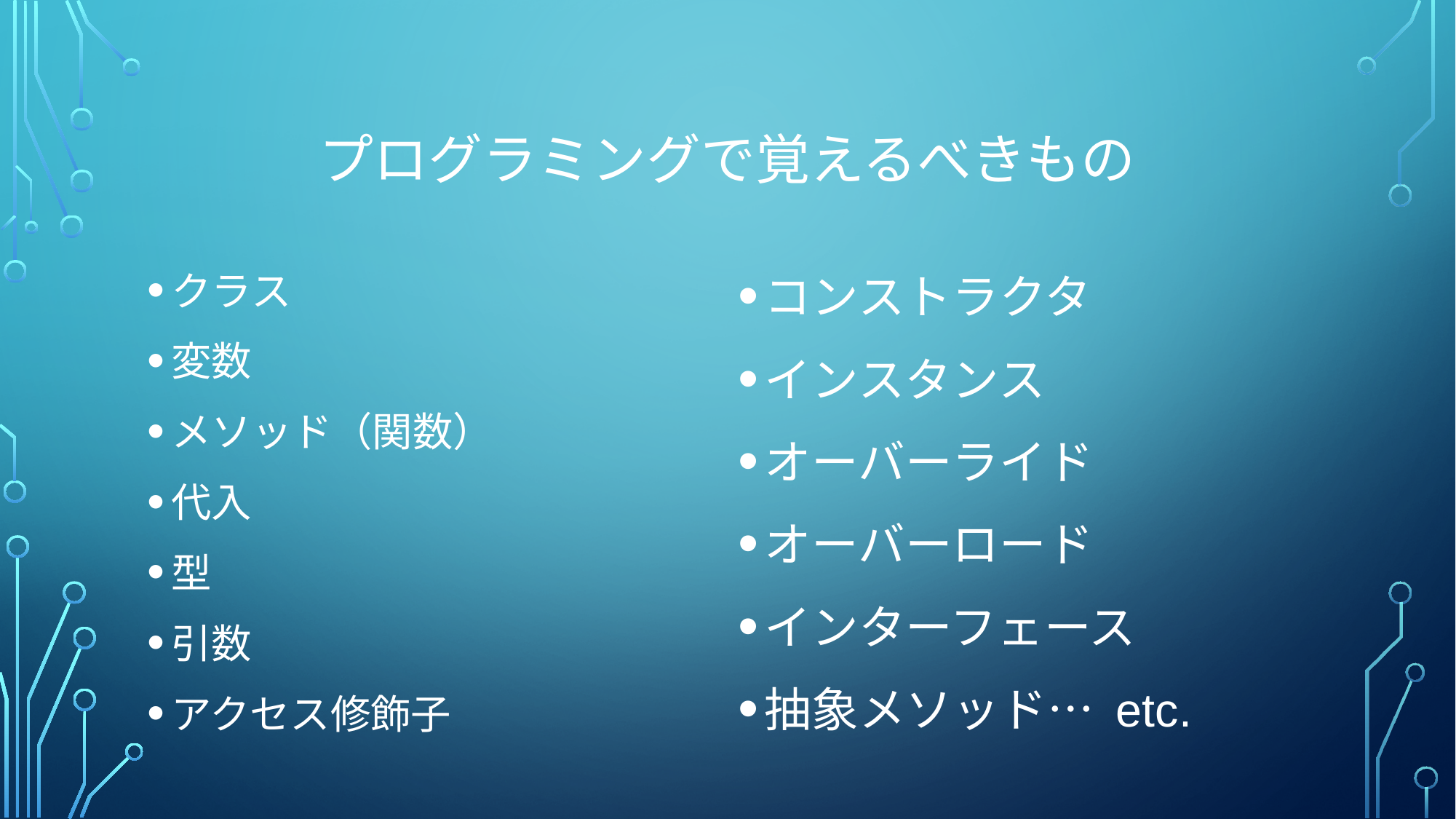

# プログラミングで覚えるべきもの
クラス
変数
メソッド（関数）
代入
型
引数
アクセス修飾子
コンストラクタ
インスタンス
オーバーライド
オーバーロード
インターフェース
抽象メソッド… etc.